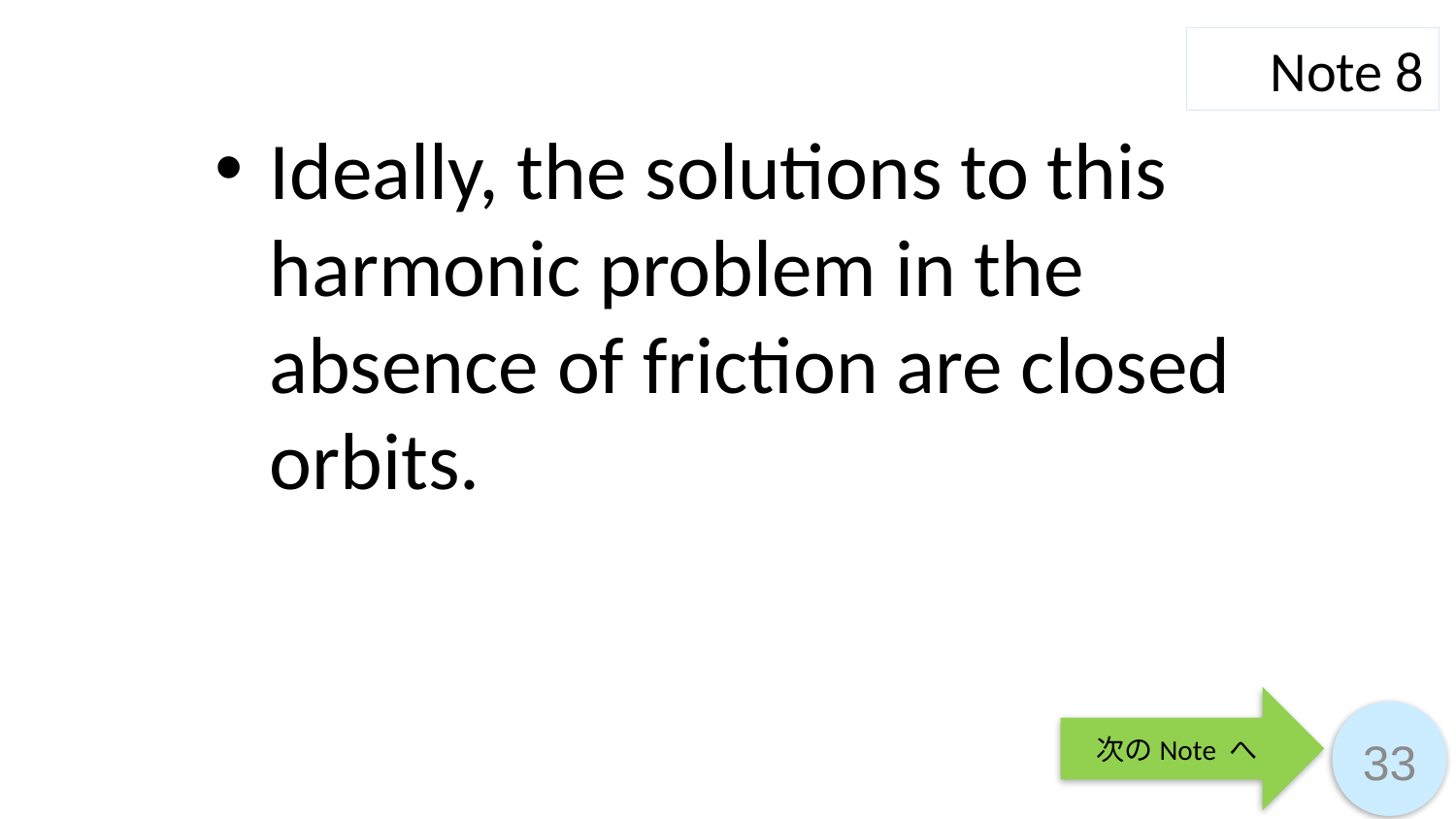

Note 8
Ideally, the solutions to this harmonic problem in the absence of friction are closed orbits.
次のNote へ
33